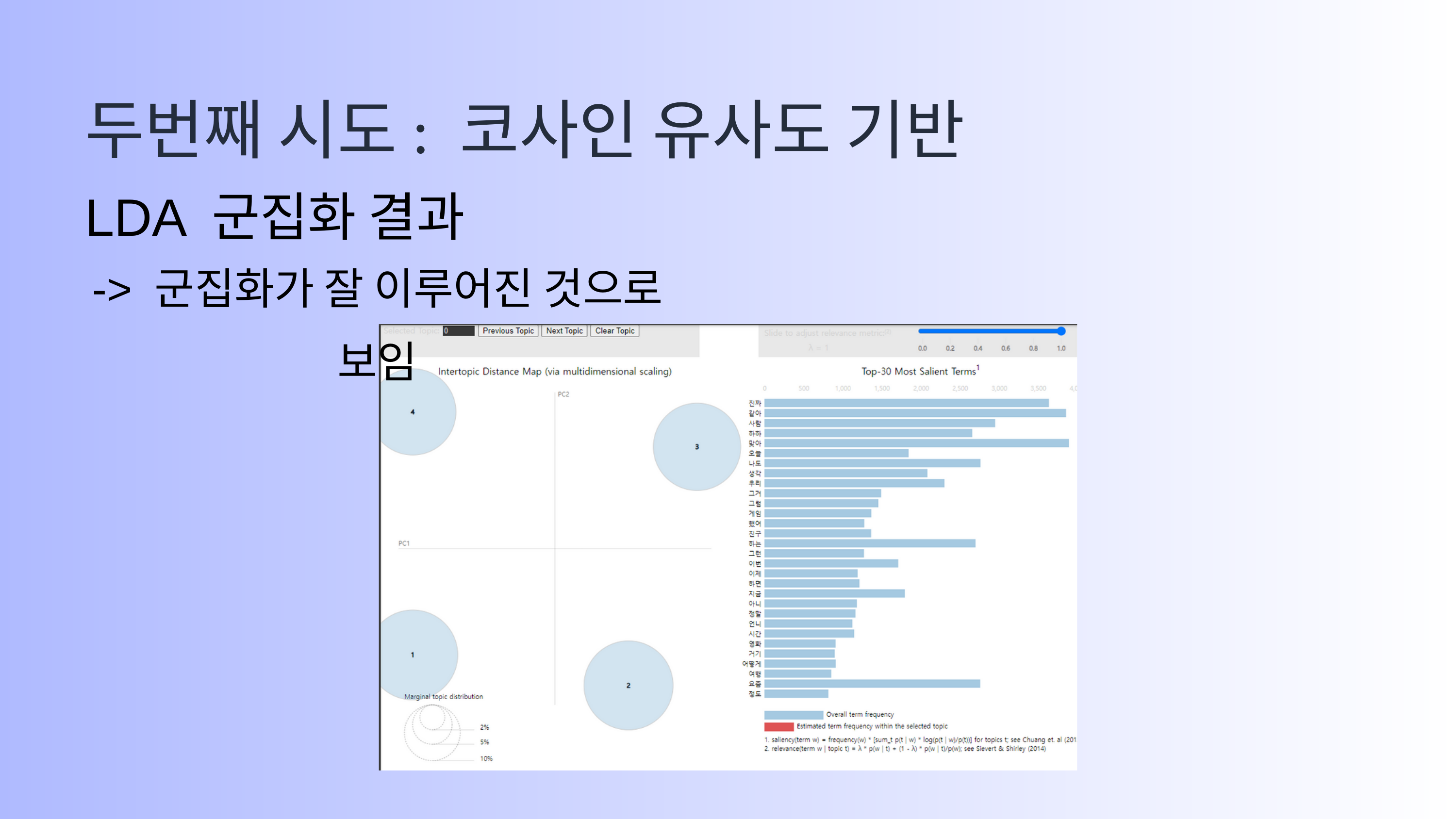

두번째 시도: 코사인 유사도 기반
LDA 군집화 결과
-> 군집화가 잘 이루어진 것으로 보임